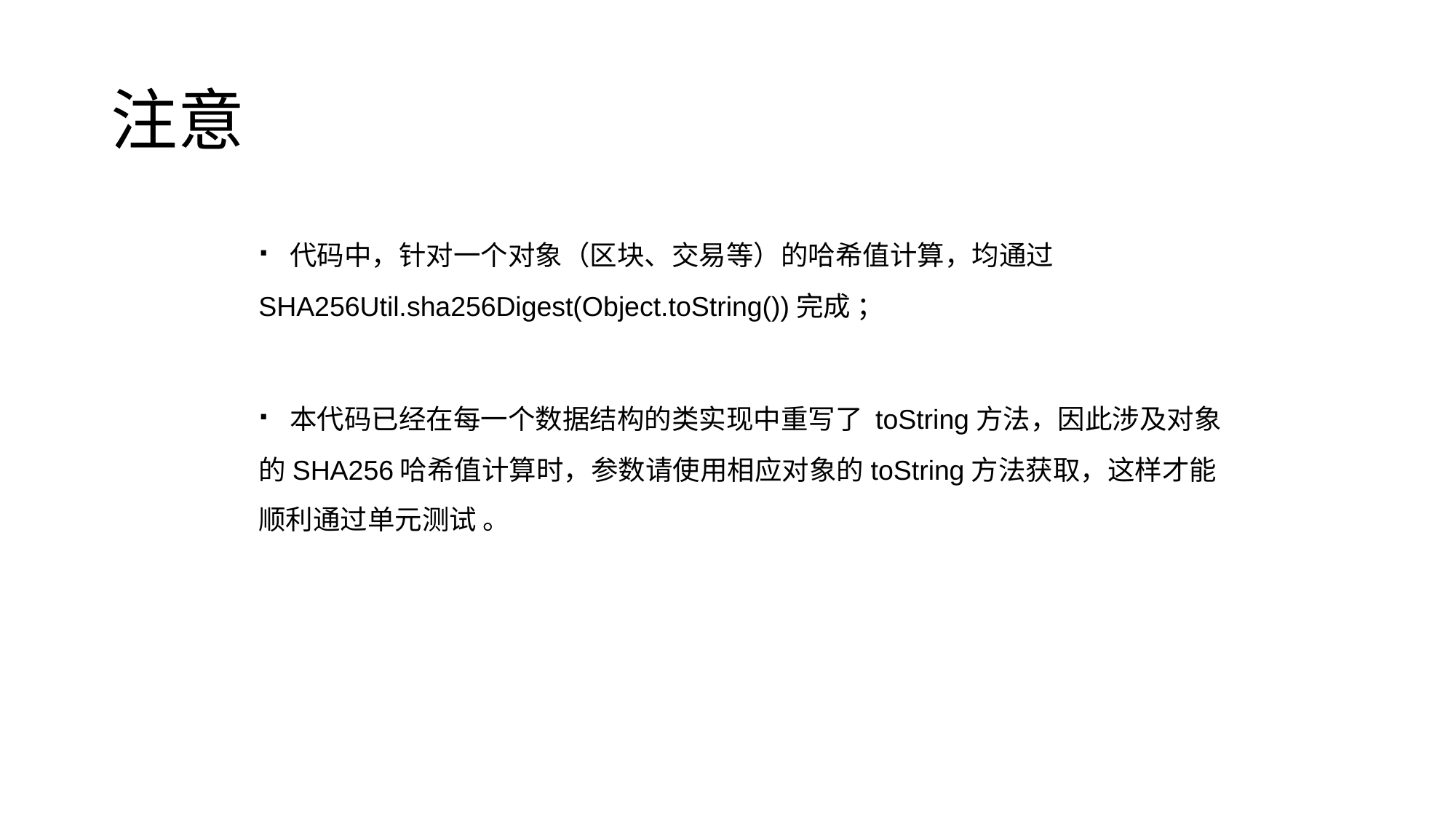

# 注意
· 代码中，针对一个对象（区块、交易等）的哈希值计算，均通过SHA256Util.sha256Digest(Object.toString())完成 ；

· 本代码已经在每一个数据结构的类实现中重写了 toString方法，因此涉及对象的SHA256哈希值计算时，参数请使用相应对象的toString方法获取，这样才能顺利通过单元测试 。